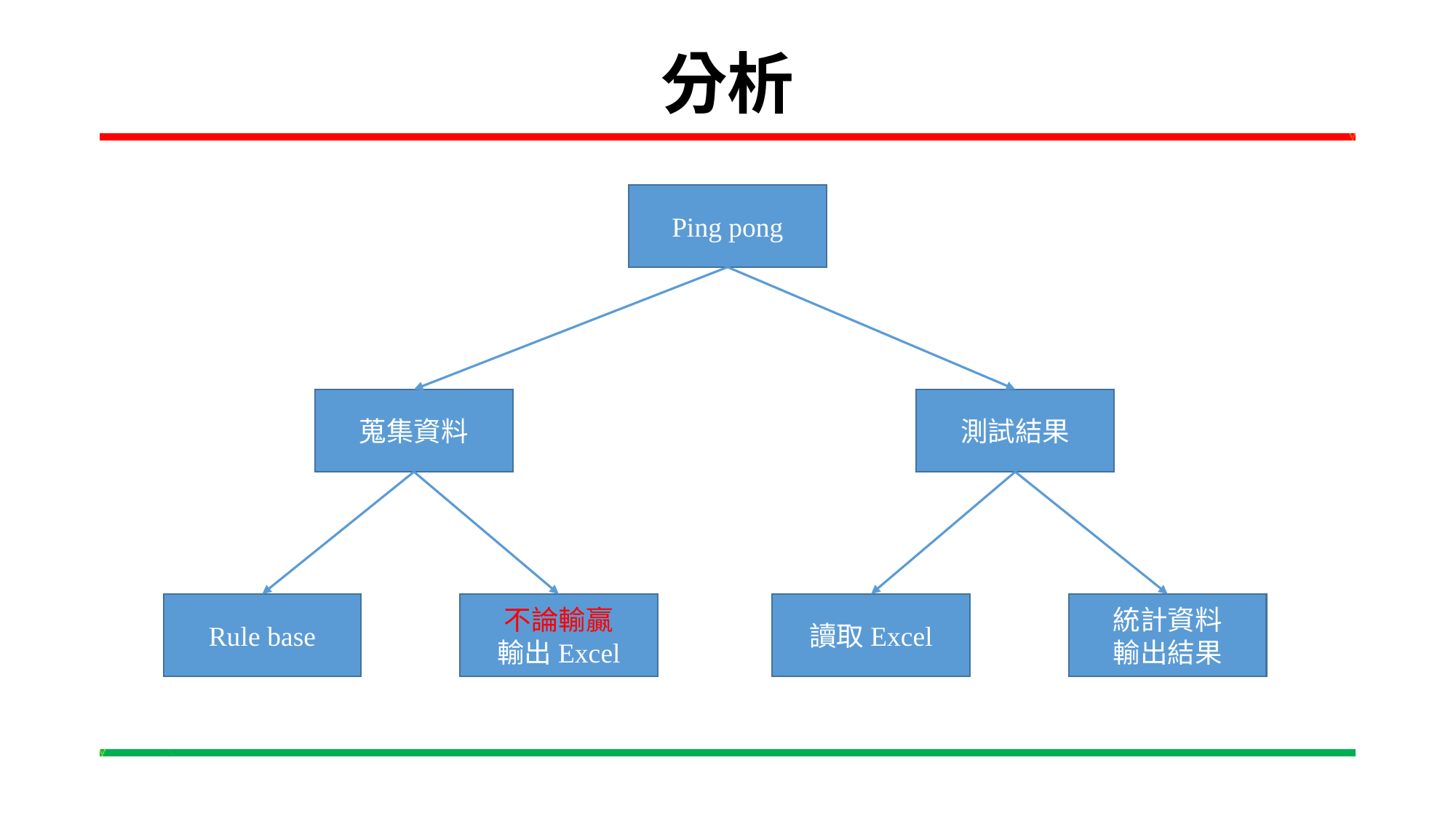

# 分析
Ping pong
蒐集資料
測試結果
Rule base
不論輸贏
輸出Excel
讀取Excel
統計資料
輸出結果